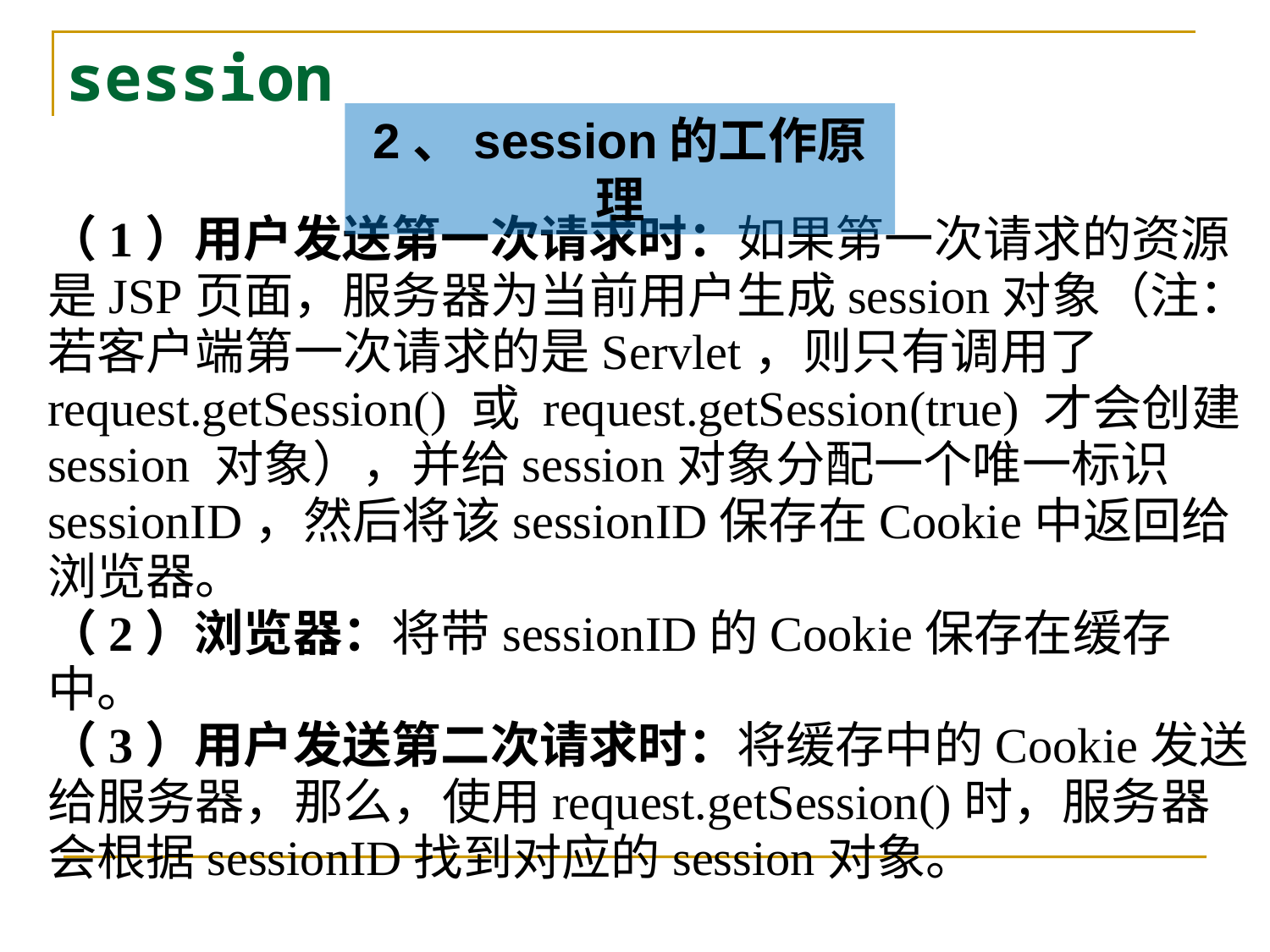

# session
2、session的工作原理
（1）用户发送第一次请求时：如果第一次请求的资源是JSP页面，服务器为当前用户生成session对象（注：若客户端第一次请求的是Servlet，则只有调用了 request.getSession() 或 request.getSession(true) 才会创建 session 对象），并给session对象分配一个唯一标识sessionID，然后将该sessionID保存在Cookie中返回给浏览器。
（2）浏览器：将带sessionID的Cookie保存在缓存中。
（3）用户发送第二次请求时：将缓存中的Cookie发送给服务器，那么，使用request.getSession()时，服务器会根据sessionID找到对应的session对象。